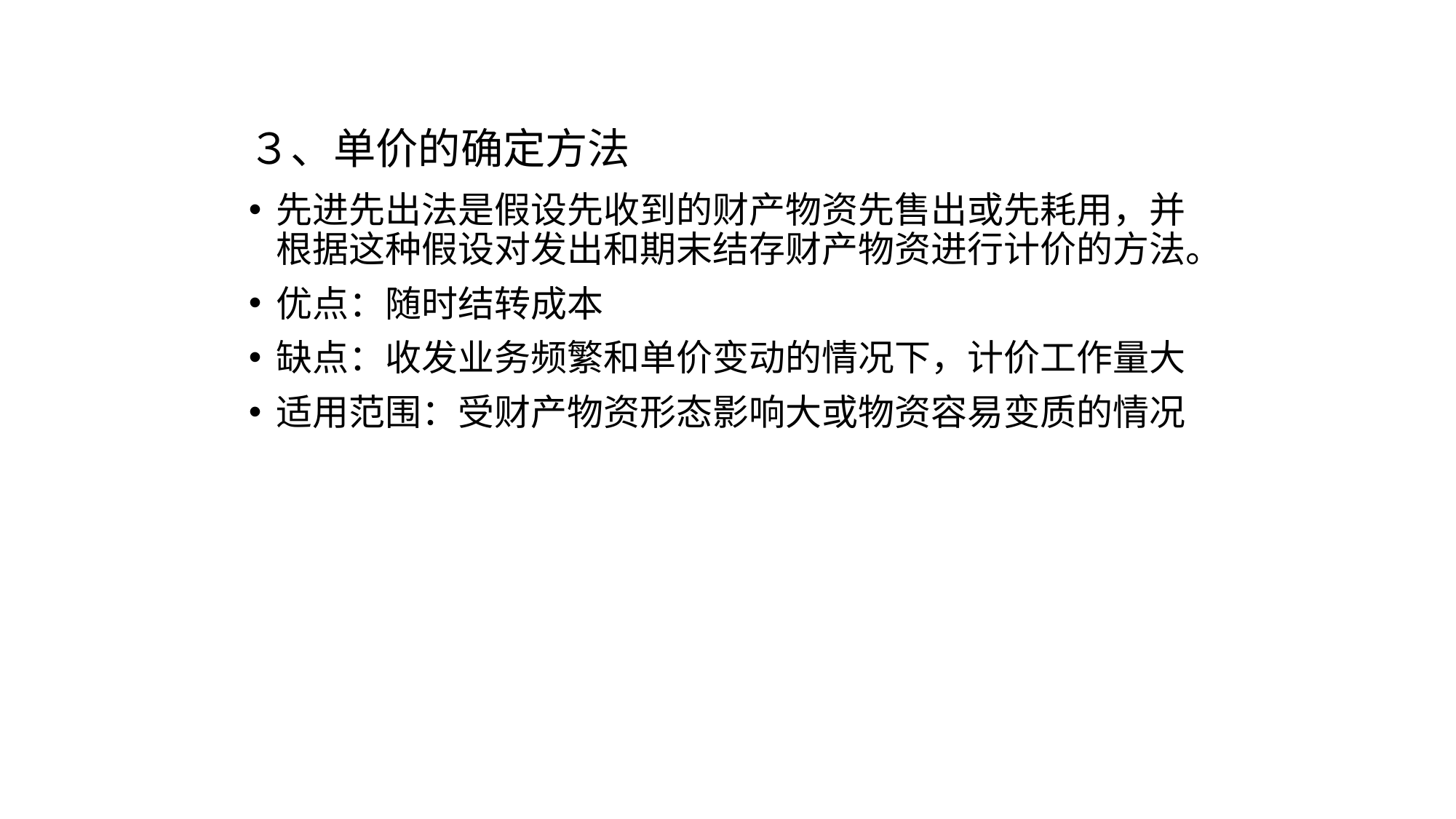

# ３、单价的确定方法
先进先出法是假设先收到的财产物资先售出或先耗用，并根据这种假设对发出和期末结存财产物资进行计价的方法。
优点：随时结转成本
缺点：收发业务频繁和单价变动的情况下，计价工作量大
适用范围：受财产物资形态影响大或物资容易变质的情况